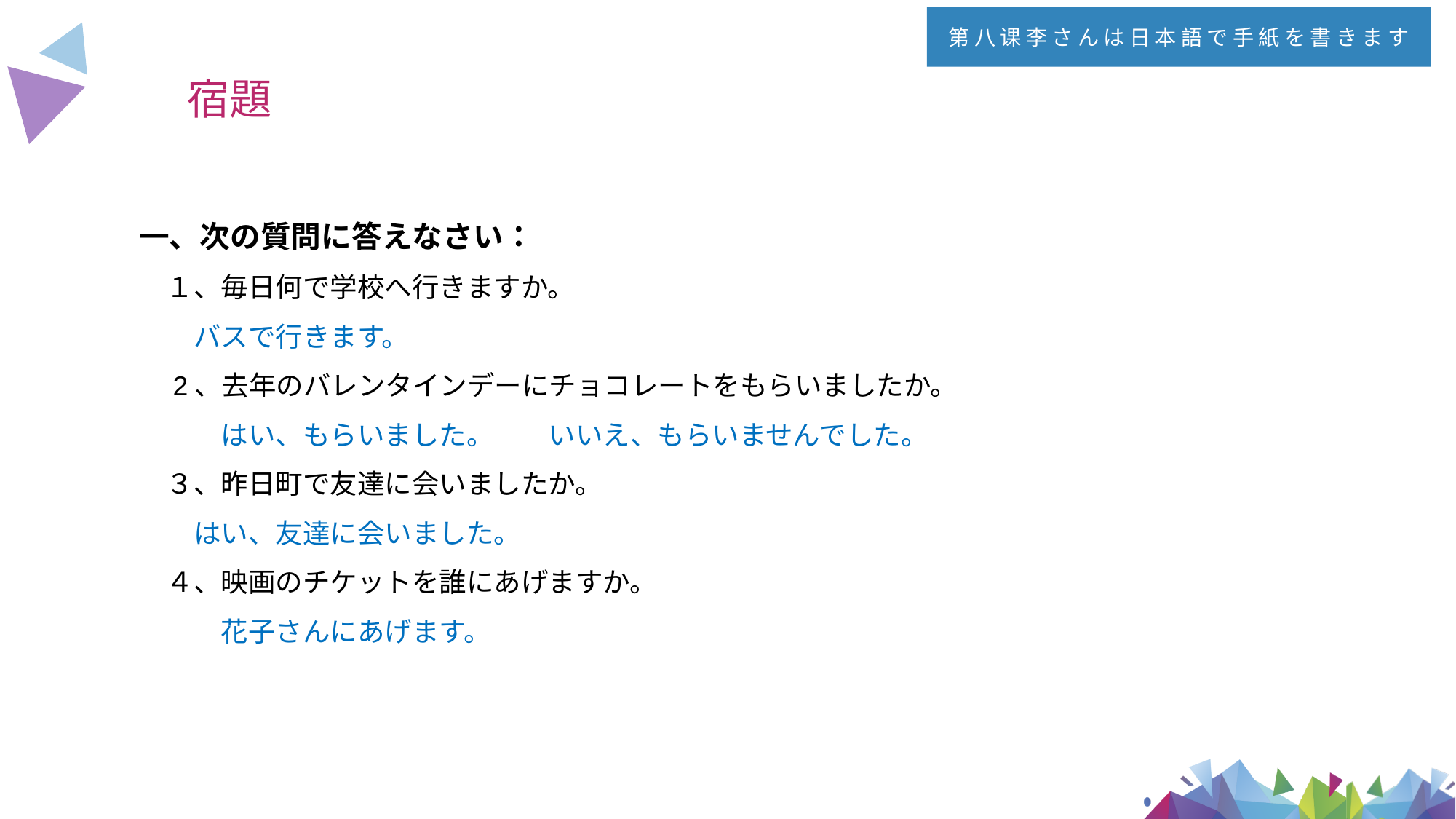

第八课李さんは日本語で手紙を書きます
宿題

一、次の質問に答えなさい：
　１、毎日何で学校へ行きますか。
　　バスで行きます。
　2、去年のバレンタインデーにチョコレートをもらいましたか。
　　　はい、もらいました。　　いいえ、もらいませんでした。
　３、昨日町で友達に会いましたか。
　　はい、友達に会いました。
　４、映画のチケットを誰にあげますか。
　　　花子さんにあげます。